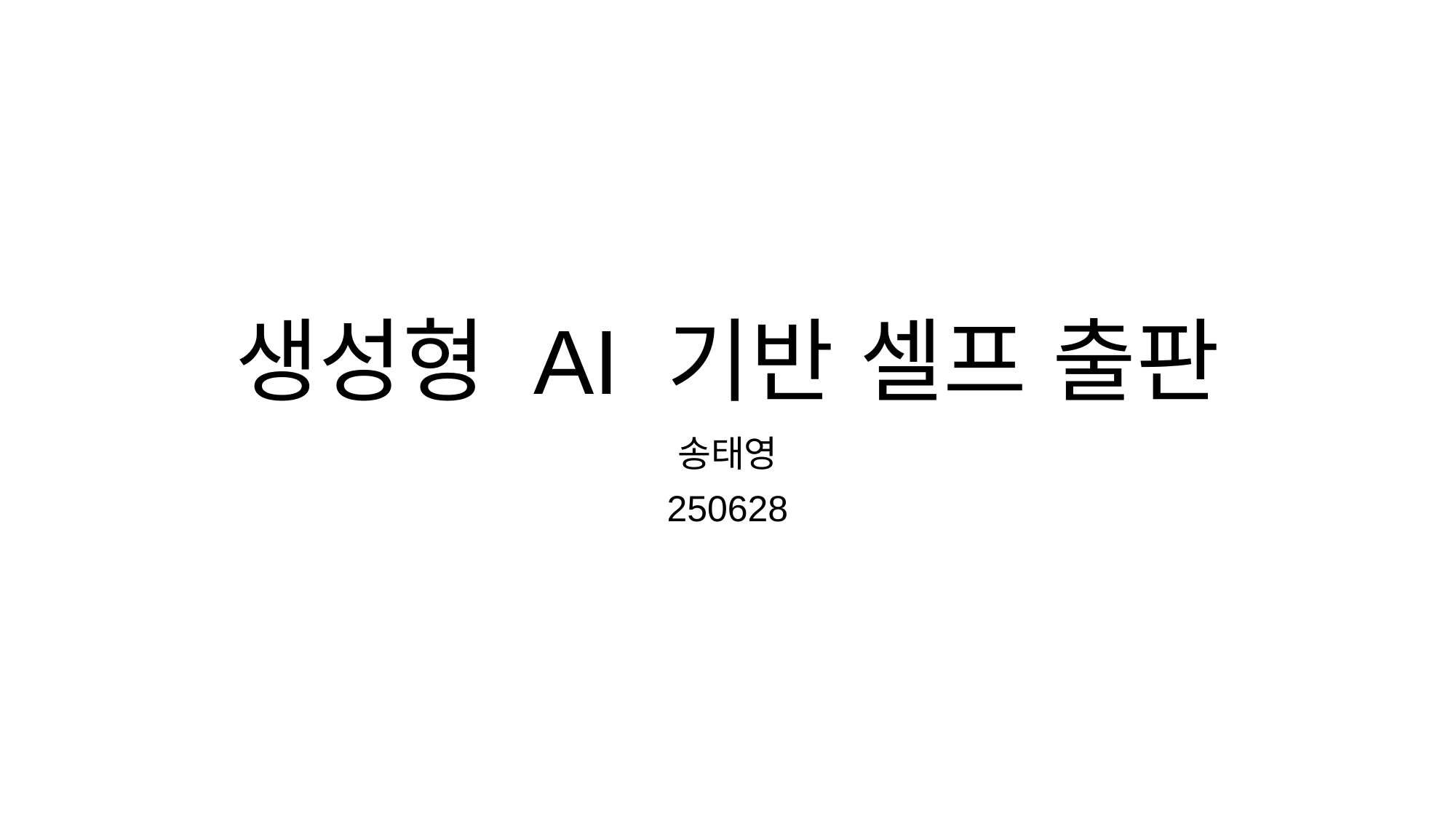

# 생성형 AI 기반 셀프 출판
송태영
250628